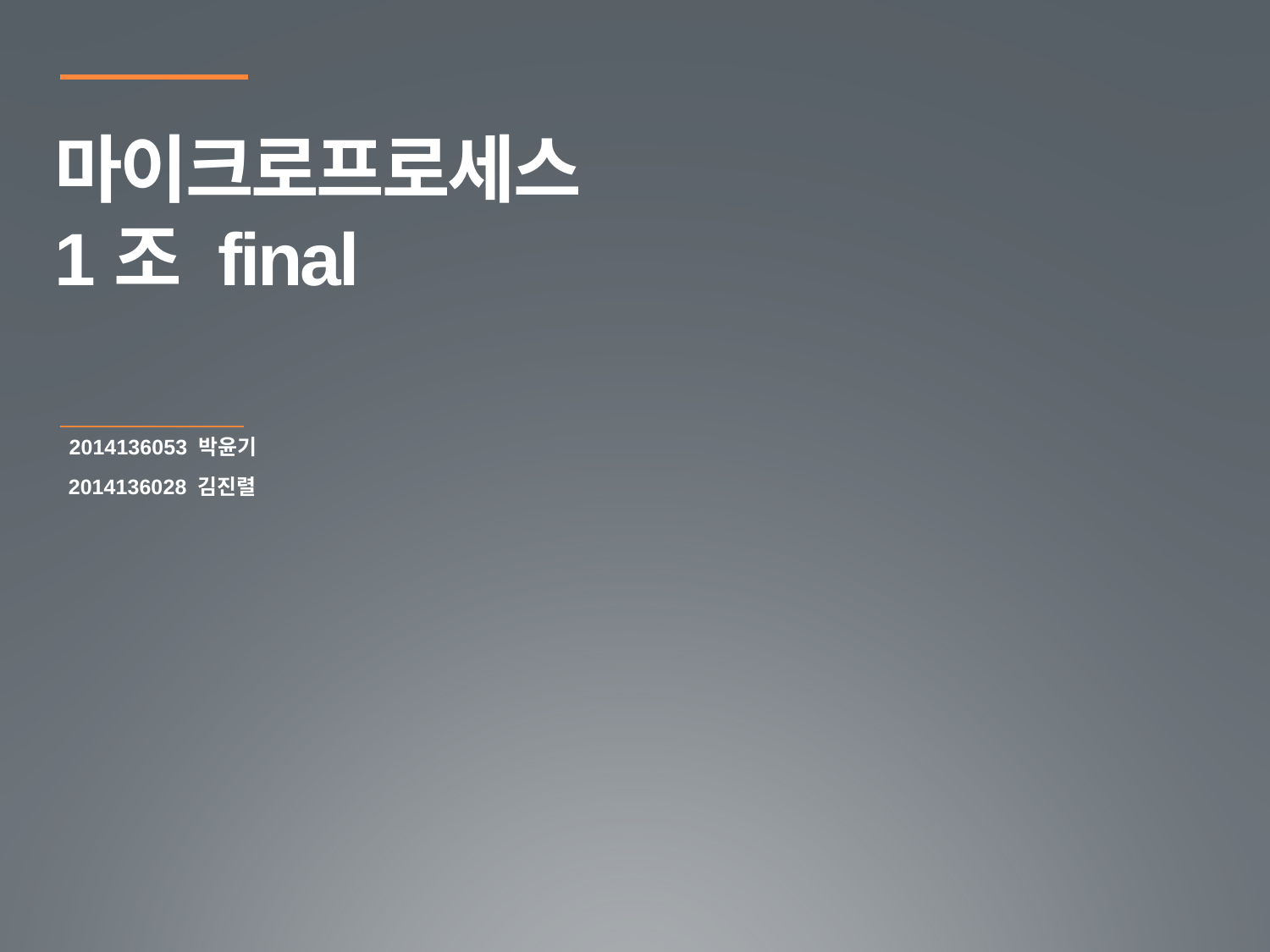

마이크로프로세스
1조 final
2014136053 박윤기
2014136028 김진렬